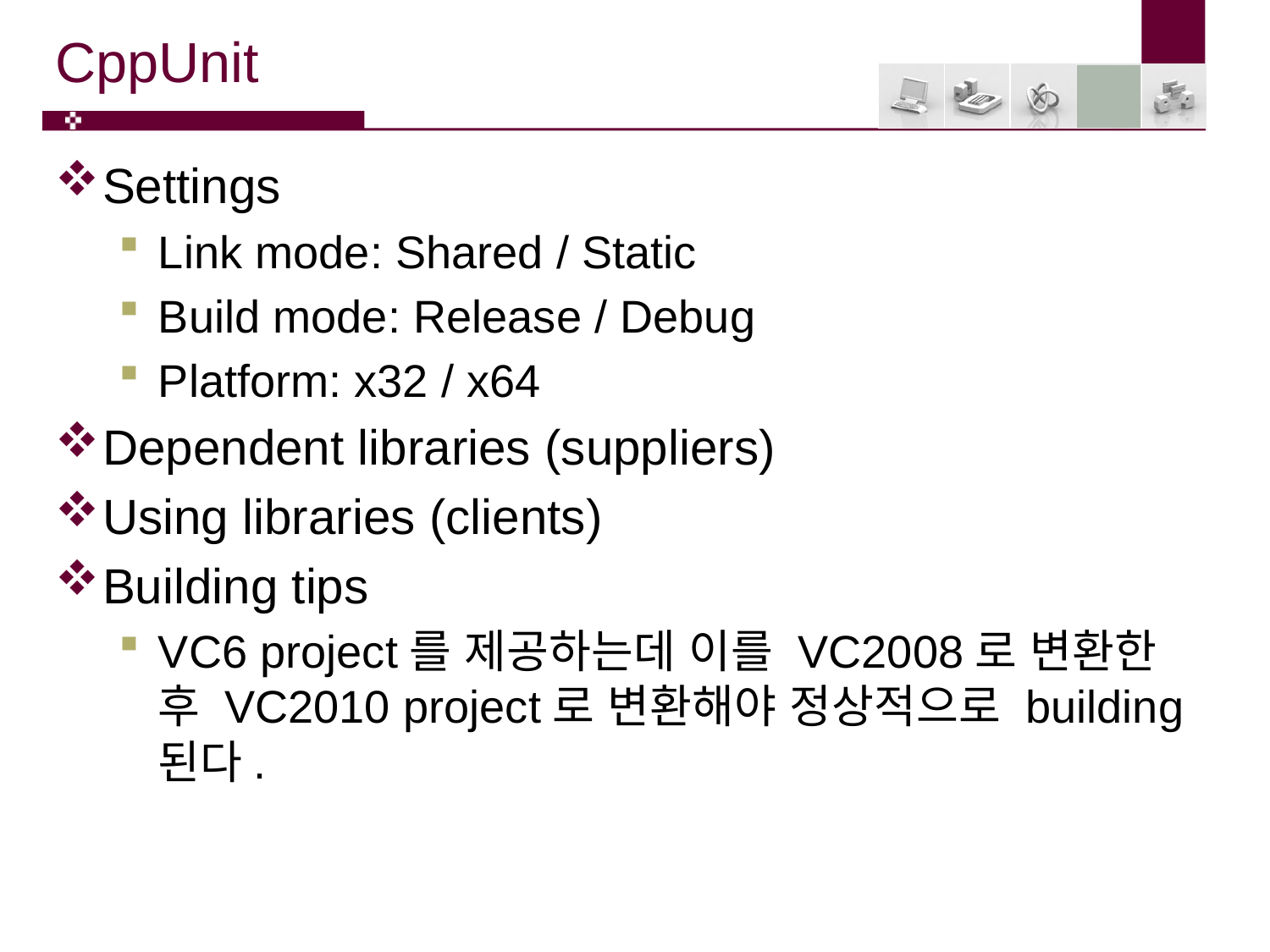

# CppUnit
Settings
Link mode: Shared / Static
Build mode: Release / Debug
Platform: x32 / x64
Dependent libraries (suppliers)
Using libraries (clients)
Building tips
VC6 project를 제공하는데 이를 VC2008로 변환한 후 VC2010 project로 변환해야 정상적으로 building 된다.